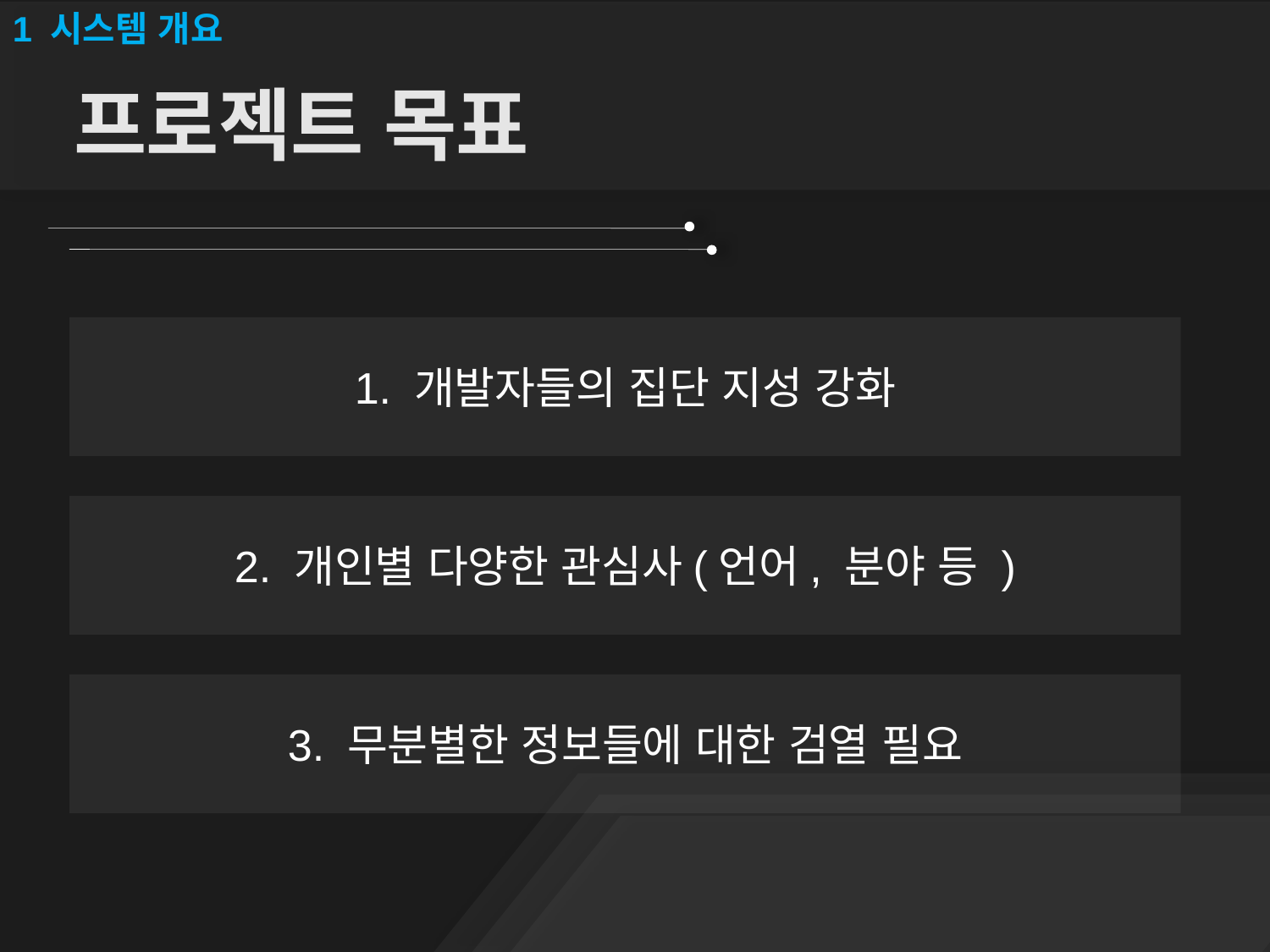

1 시스템 개요

# 프로젝트 목표

1. 개발자들의 집단 지성 강화
2. 개인별 다양한 관심사(언어, 분야 등 )
3. 무분별한 정보들에 대한 검열 필요